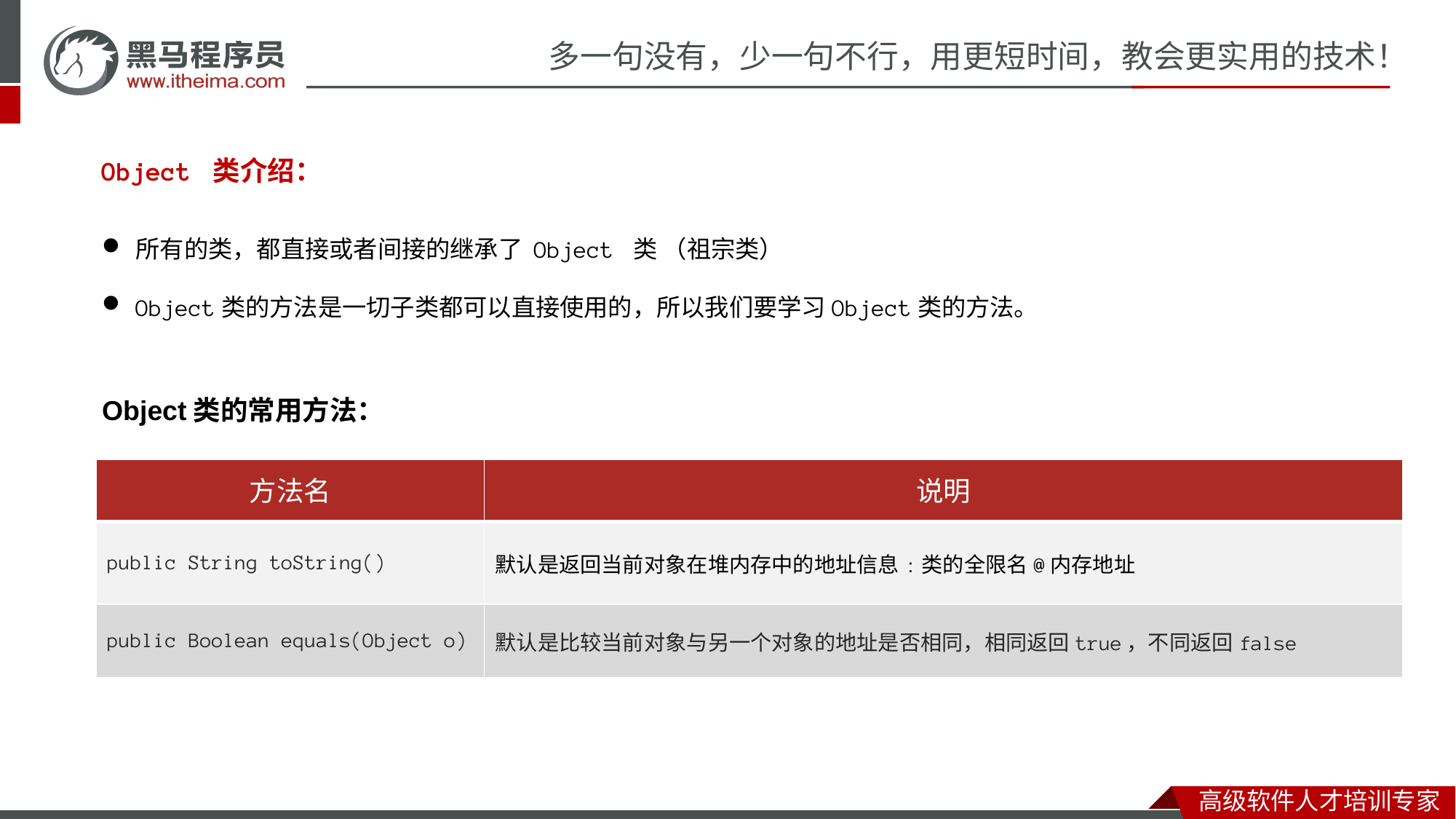

Object 类介绍：
所有的类，都直接或者间接的继承了 Object 类 （祖宗类）
Object类的方法是一切子类都可以直接使用的，所以我们要学习Object类的方法。
Object类的常用方法：
| 方法名 | 说明 |
| --- | --- |
| public String toString() | 默认是返回当前对象在堆内存中的地址信息:类的全限名@内存地址 |
| public Boolean equals(Object o) | 默认是比较当前对象与另一个对象的地址是否相同，相同返回true，不同返回false |